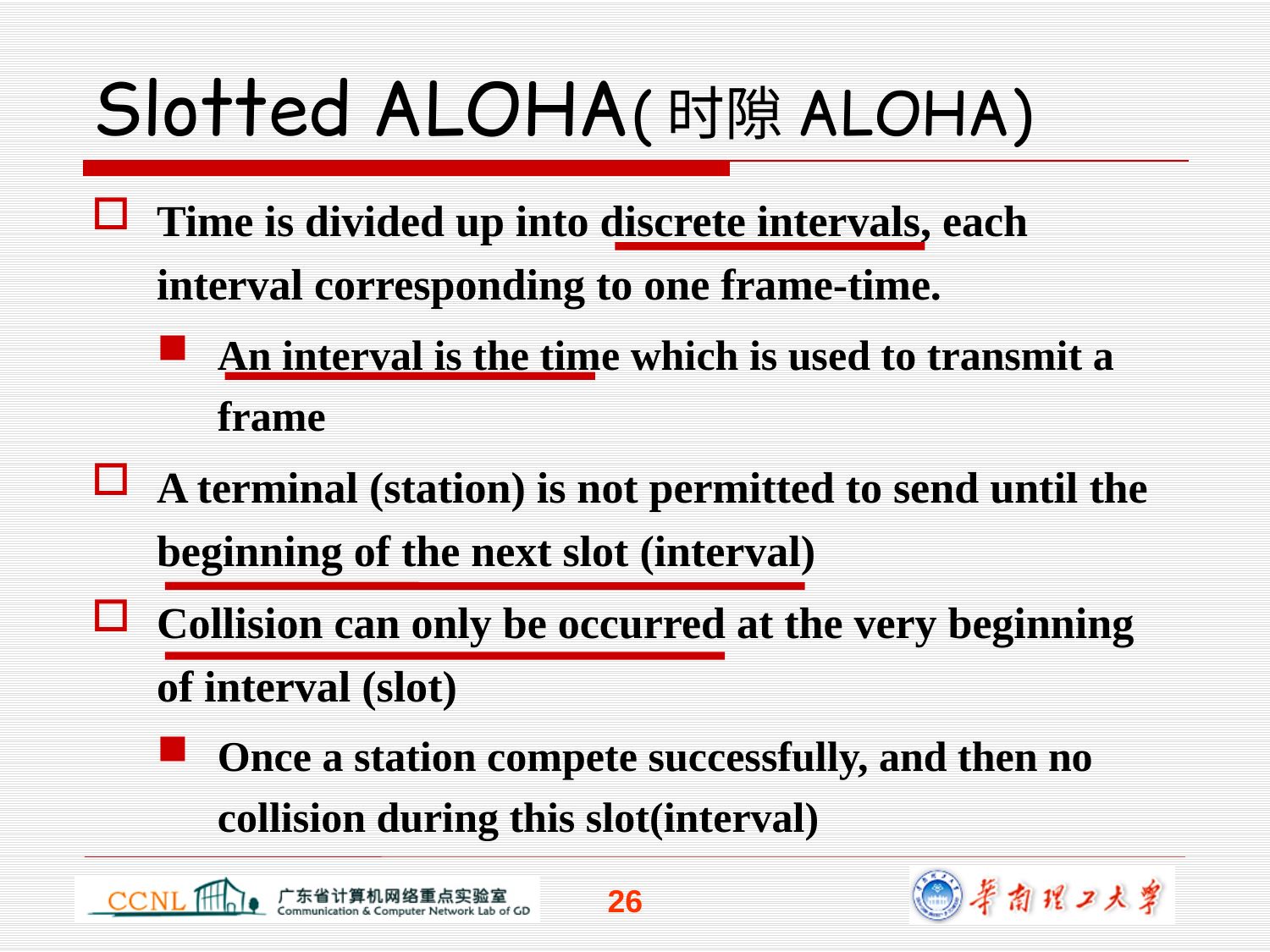

# Slotted ALOHA(时隙ALOHA)
Time is divided up into discrete intervals, each interval corresponding to one frame-time.
An interval is the time which is used to transmit a frame
A terminal (station) is not permitted to send until the beginning of the next slot (interval)
Collision can only be occurred at the very beginning of interval (slot)
Once a station compete successfully, and then no collision during this slot(interval)